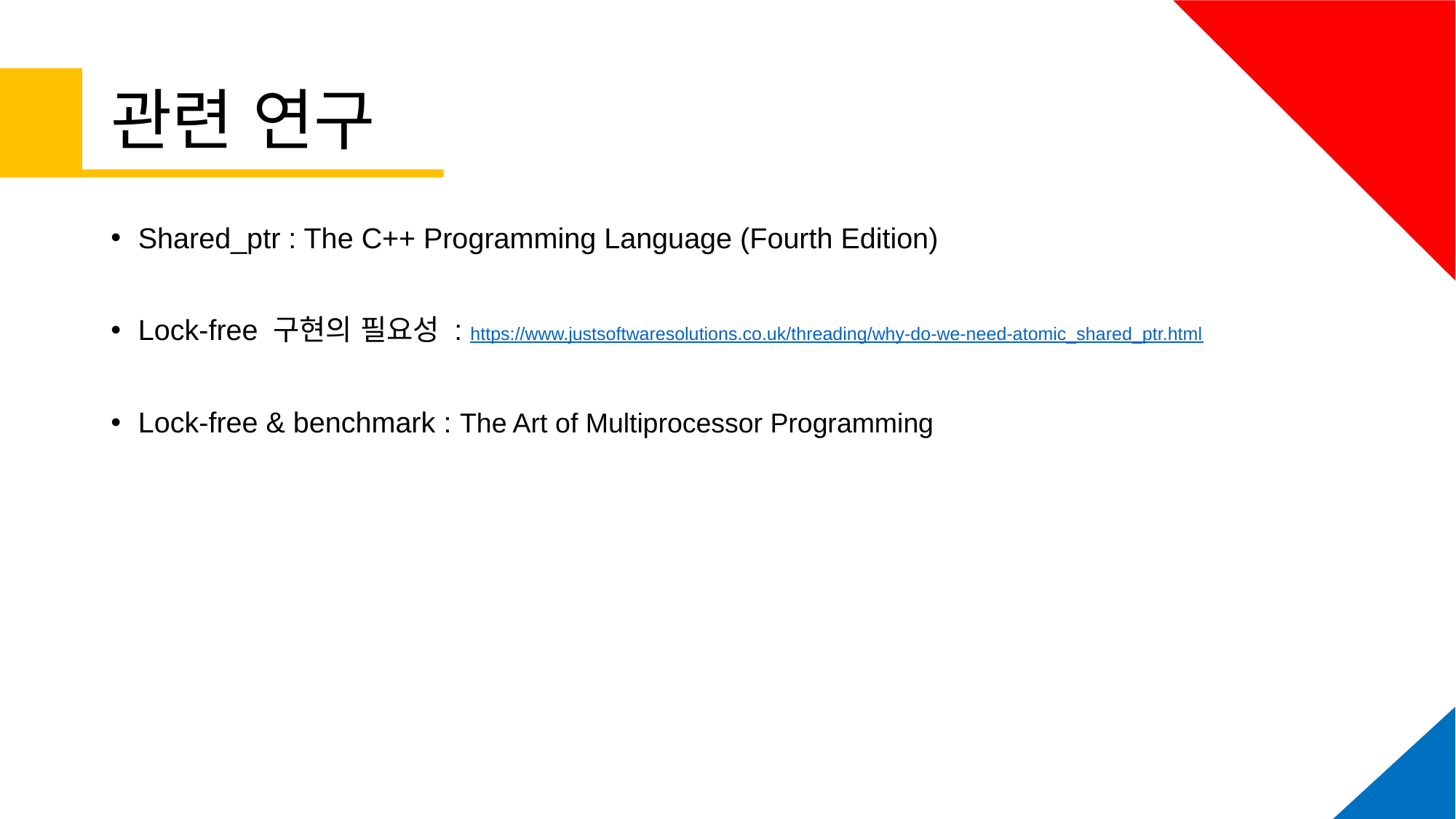

# 관련 연구

Shared_ptr : The C++ Programming Language (Fourth Edition)

Lock-free 구현의 필요성 : https://www.justsoftwaresolutions.co.uk/threading/why-do-we-need-atomic_shared_ptr.html

Lock-free & benchmark : The Art of Multiprocessor Programming